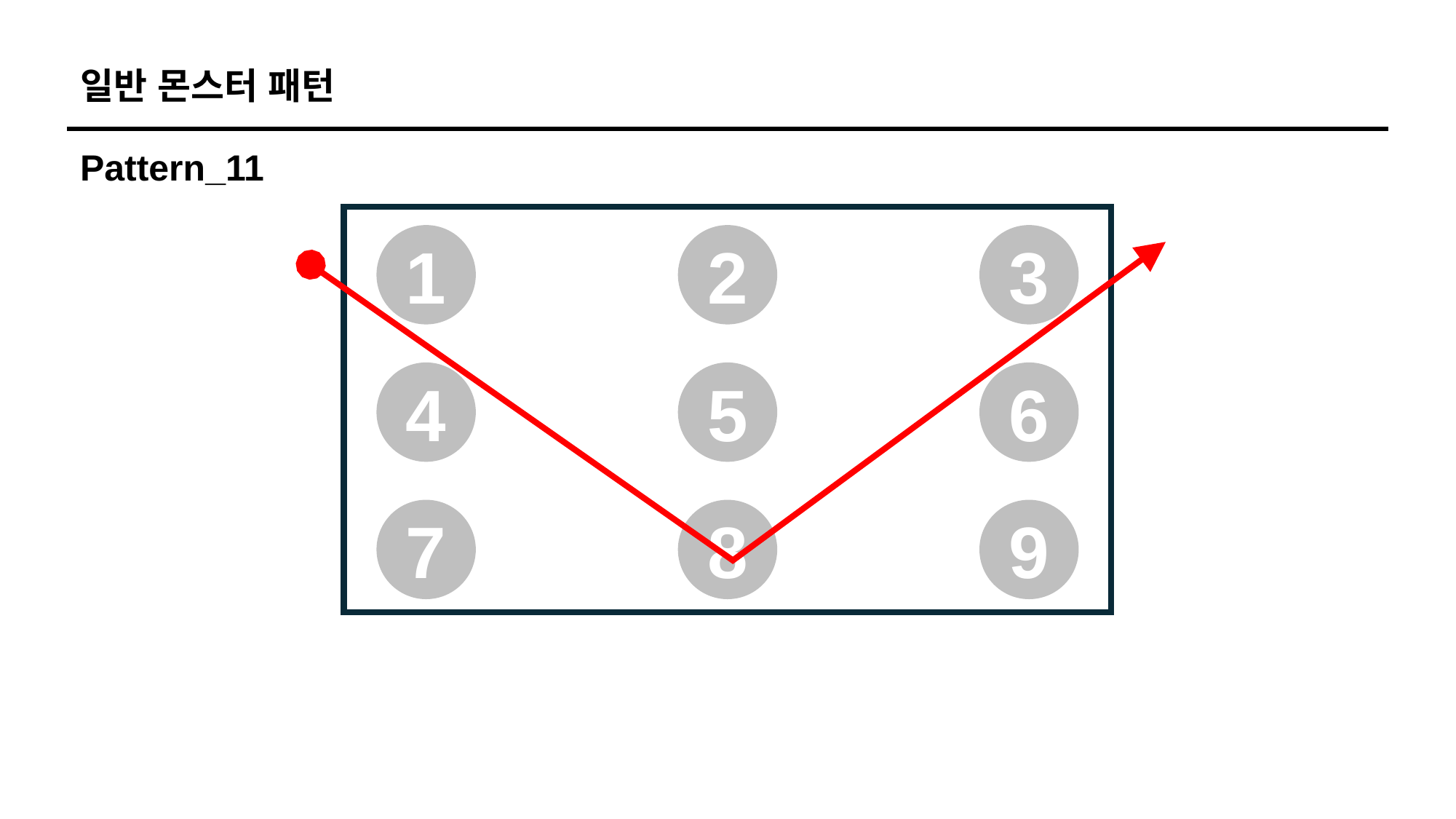

일반 몬스터 패턴
Pattern_11

1
2
3

4
5
6
7
8
9